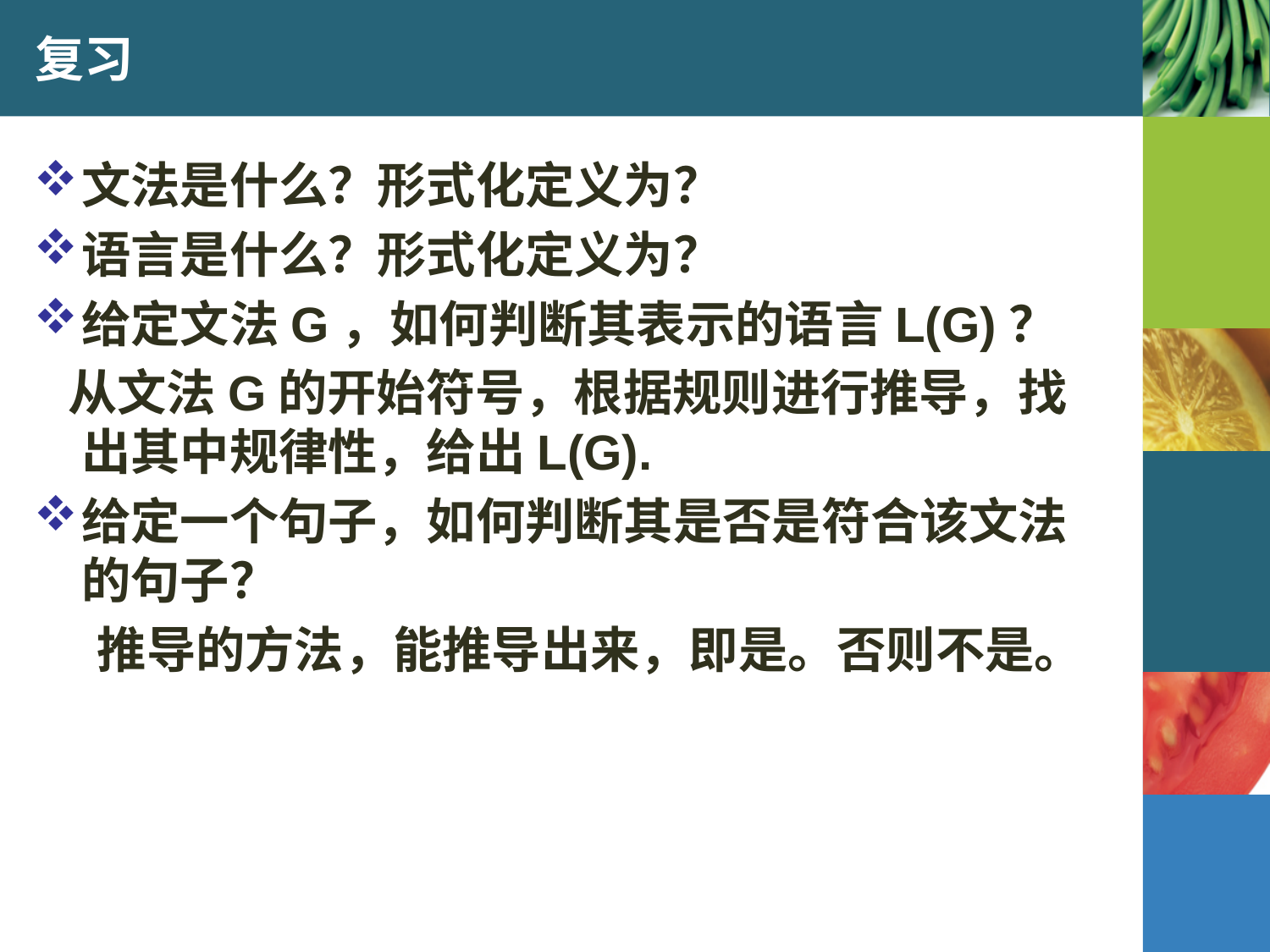

# 复习
文法是什么？形式化定义为？
语言是什么？形式化定义为？
给定文法G，如何判断其表示的语言L(G)？
  从文法G的开始符号，根据规则进行推导，找出其中规律性，给出L(G).
给定一个句子，如何判断其是否是符合该文法的句子？
推导的方法，能推导出来，即是。否则不是。